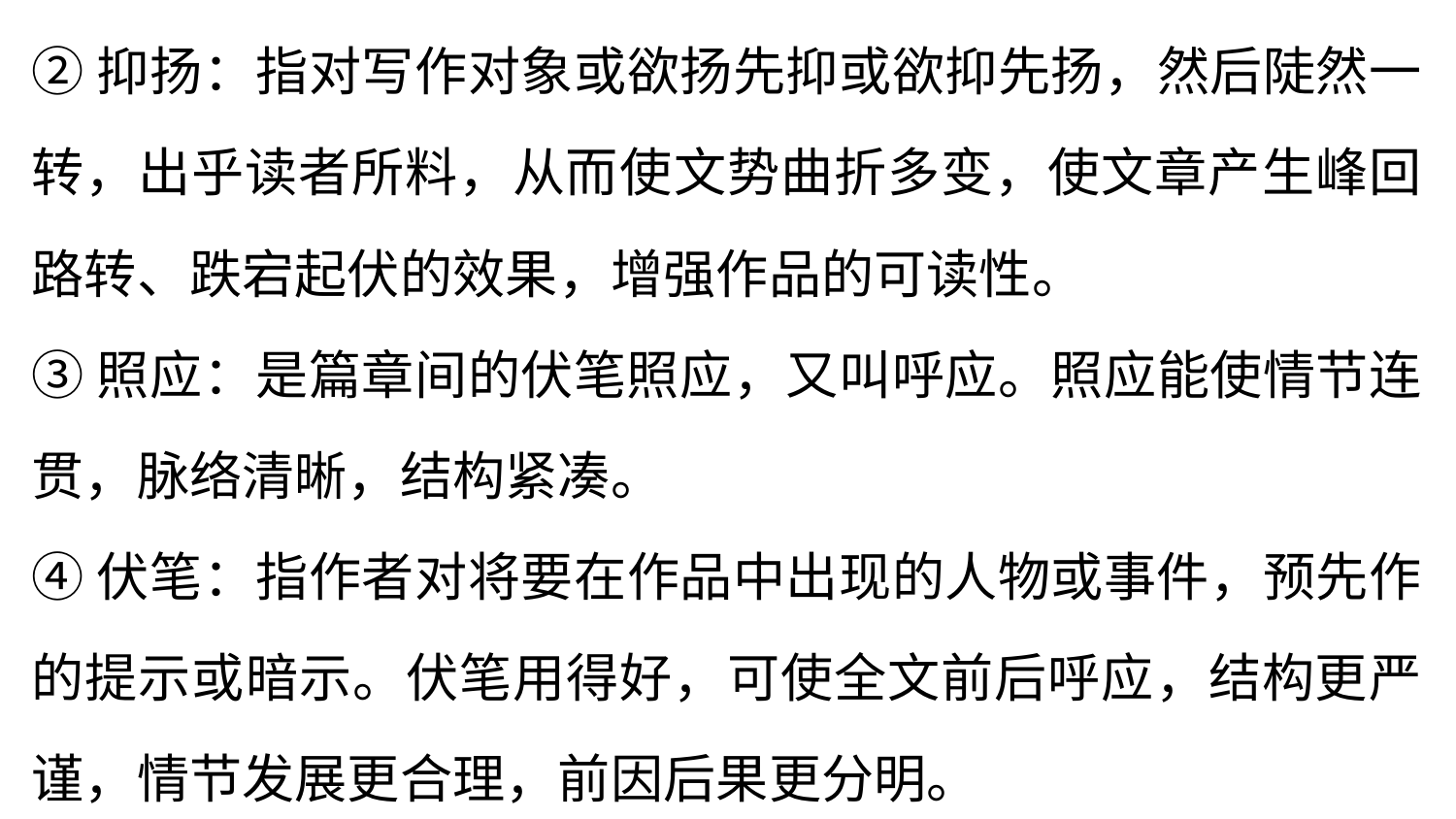

②抑扬：指对写作对象或欲扬先抑或欲抑先扬，然后陡然一转，出乎读者所料，从而使文势曲折多变，使文章产生峰回路转、跌宕起伏的效果，增强作品的可读性。
③照应：是篇章间的伏笔照应，又叫呼应。照应能使情节连贯，脉络清晰，结构紧凑。
④伏笔：指作者对将要在作品中出现的人物或事件，预先作的提示或暗示。伏笔用得好，可使全文前后呼应，结构更严谨，情节发展更合理，前因后果更分明。